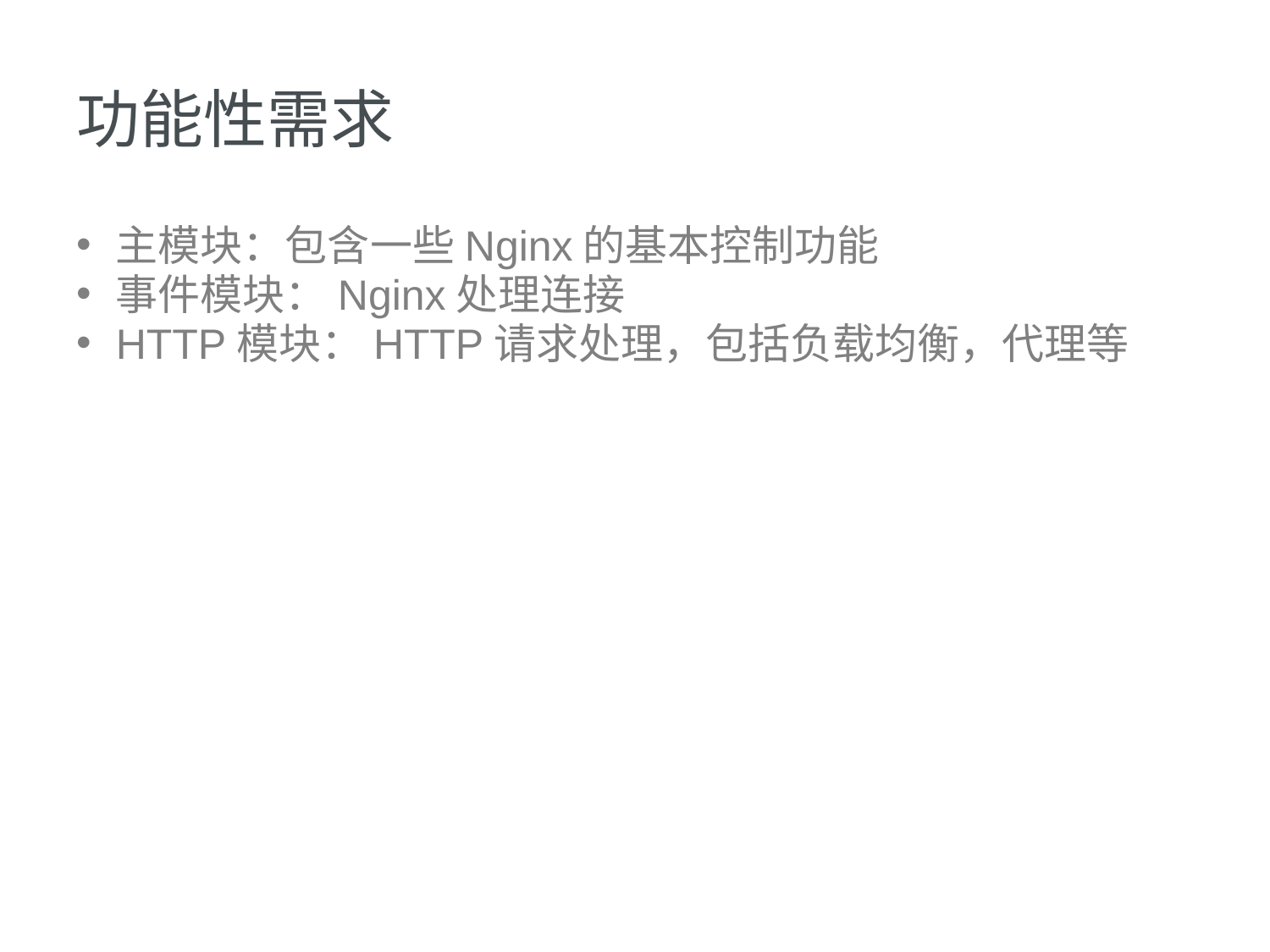

# 功能性需求
主模块：包含一些Nginx的基本控制功能
事件模块：Nginx处理连接
HTTP模块：HTTP请求处理，包括负载均衡，代理等